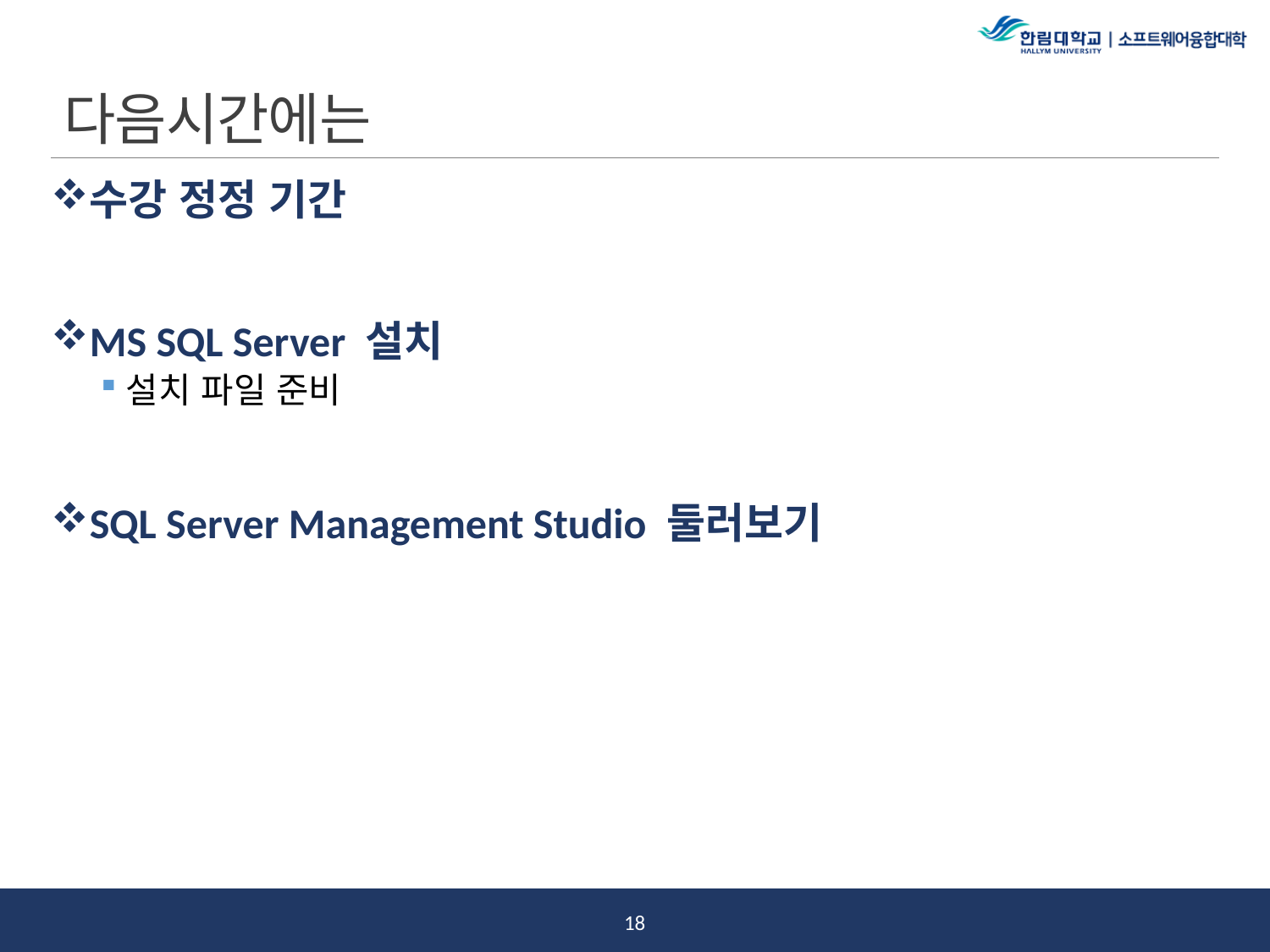

# 다음시간에는
수강 정정 기간

MS SQL Server 설치
설치 파일 준비

SQL Server Management Studio 둘러보기

18